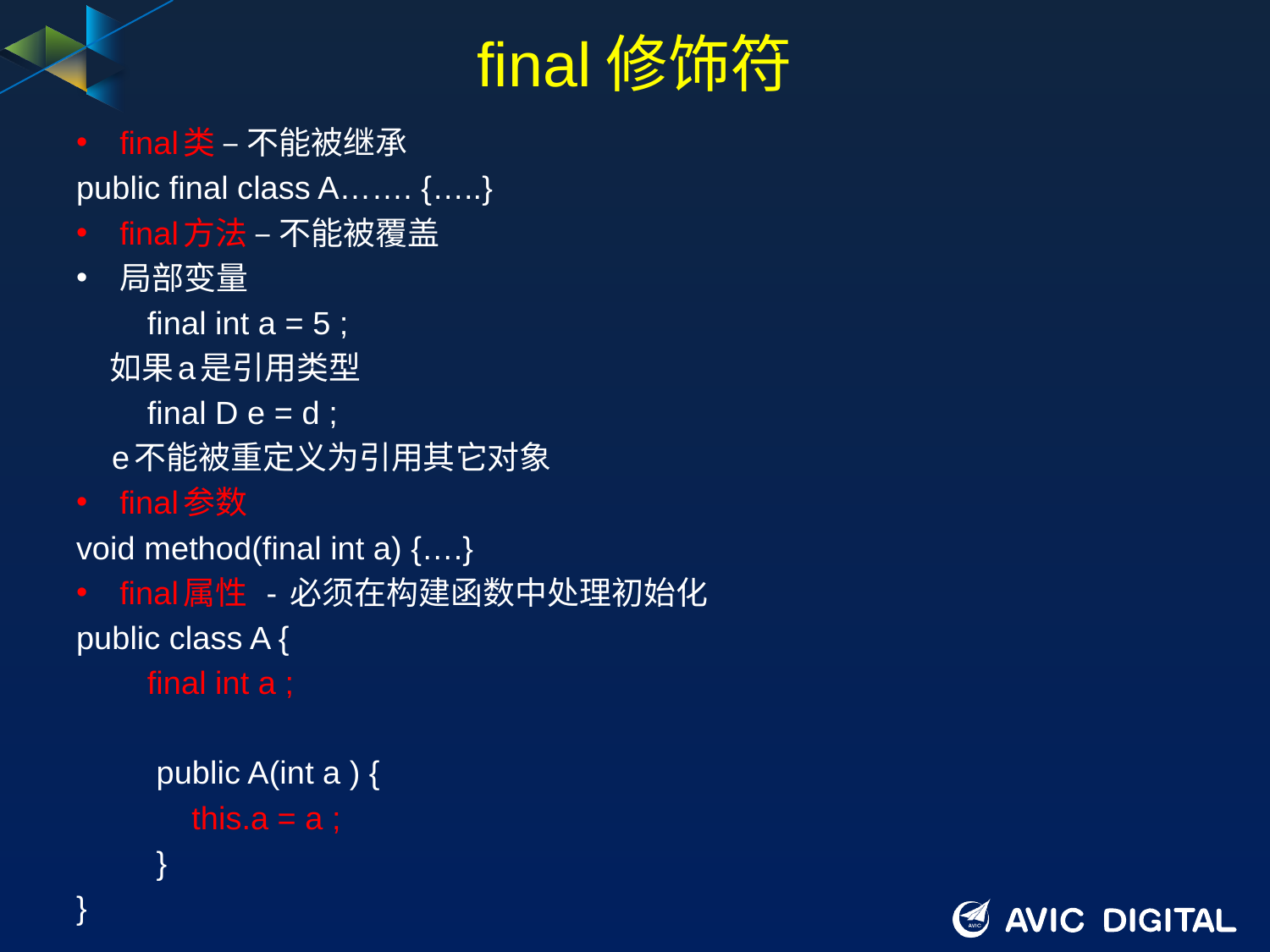

# final修饰符
final类 – 不能被继承
public final class A……. {…..}
final方法 – 不能被覆盖
局部变量
        final int a = 5 ;
    如果a是引用类型
        final D e = d ;
    e不能被重定义为引用其它对象
final参数
void method(final int a) {….}
final属性  - 必须在构建函数中处理初始化
public class A {
        final int a ;

         public A(int a ) {
             this.a = a ;
         }
}